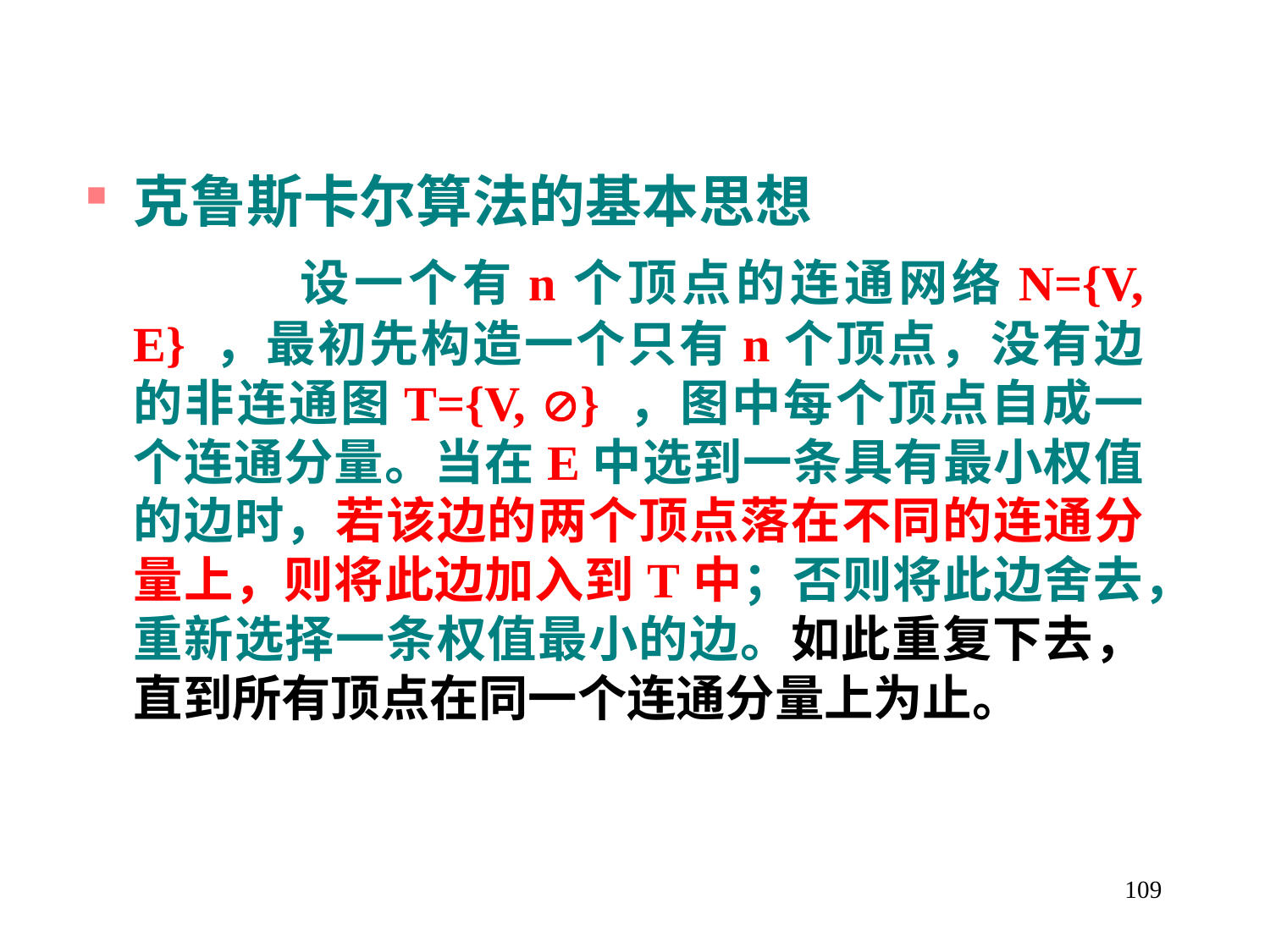

克鲁斯卡尔算法的基本思想
           设一个有n个顶点的连通网络N={V, E} ，最初先构造一个只有n个顶点，没有边的非连通图T={V, ∅} ，图中每个顶点自成一个连通分量。当在E中选到一条具有最小权值的边时，若该边的两个顶点落在不同的连通分量上，则将此边加入到T中；否则将此边舍去，重新选择一条权值最小的边。如此重复下去，直到所有顶点在同一个连通分量上为止。
109